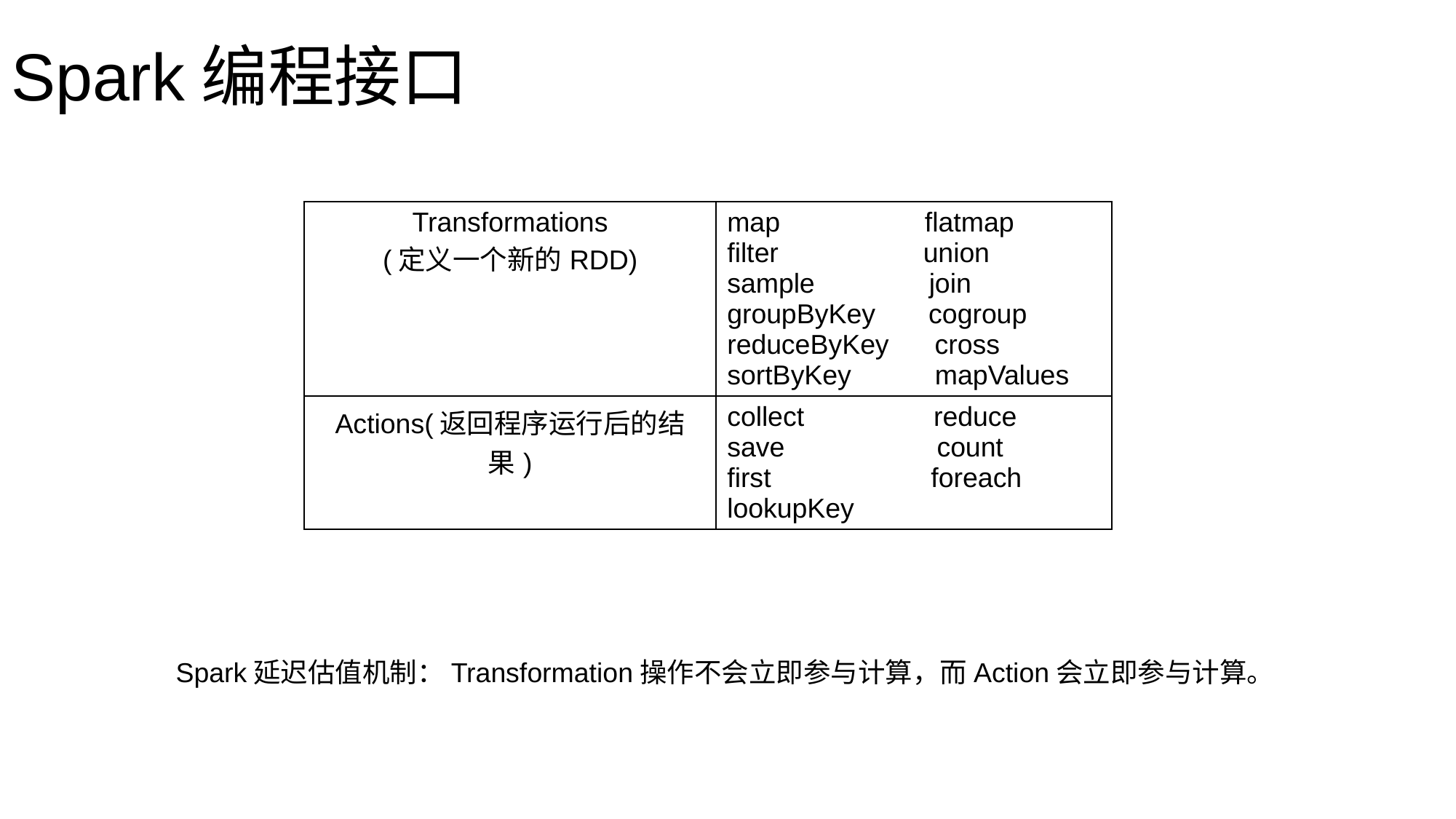

# Spark编程接口
| Transformations (定义一个新的RDD) | map flatmap filter union sample join groupByKey cogroup reduceByKey cross sortByKey mapValues |
| --- | --- |
| Actions(返回程序运行后的结果) | collect reduce save count first foreach lookupKey |
Spark延迟估值机制：Transformation操作不会立即参与计算，而Action会立即参与计算。